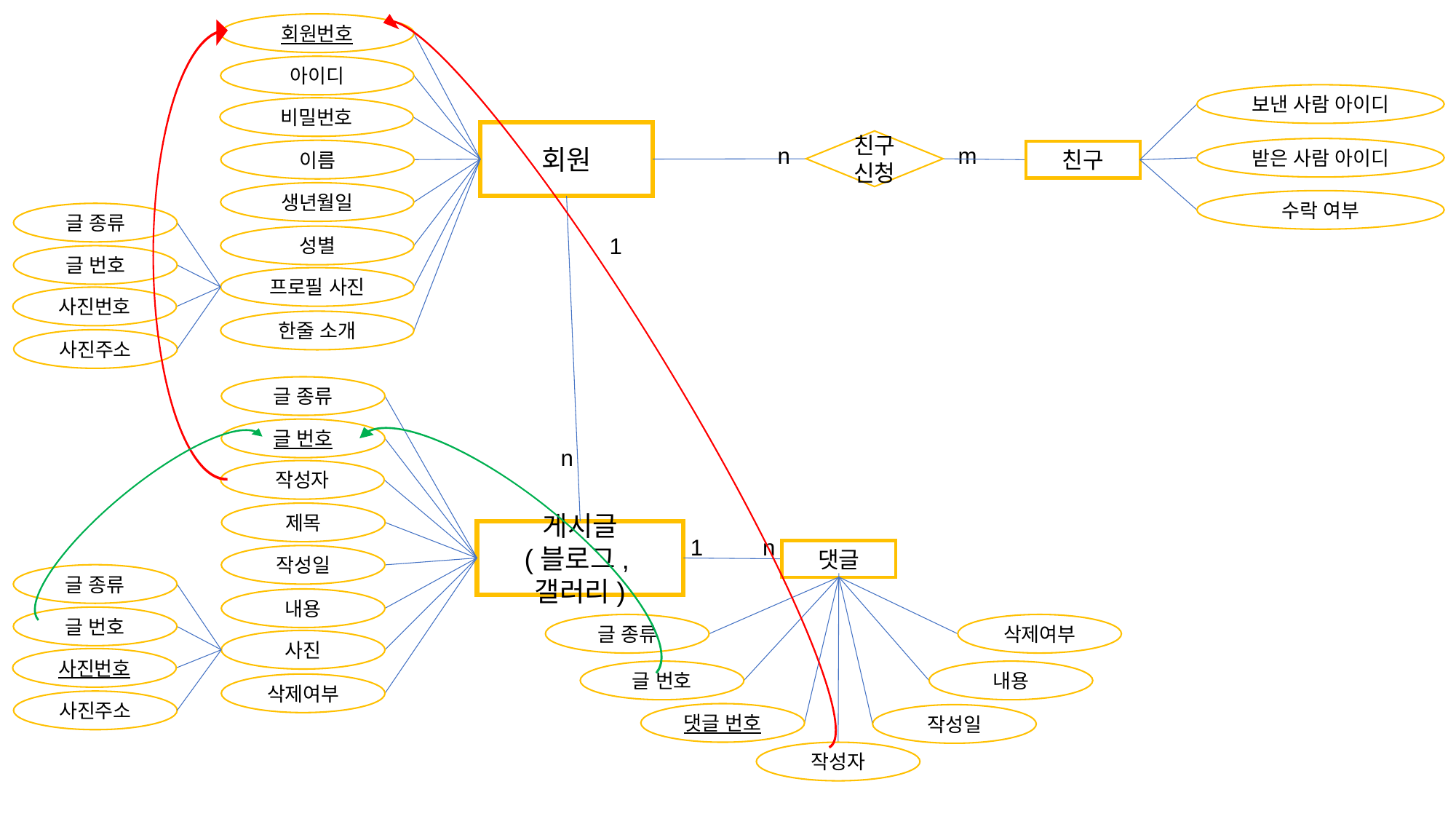

회원번호
아이디
보낸 사람 아이디
비밀번호
회원
친구신청
n
m
받은 사람 아이디
이름
친구
생년월일
수락 여부
글 종류

성별
1
글 번호
프로필 사진
사진번호
한줄 소개
사진주소

글 종류
글 번호
n
작성자

제목
게시글
(블로그,갤러리)
n
1
댓글
작성일
글 종류
내용
글 번호
글 종류
삭제여부
사진
사진번호
글 번호
내용
삭제여부
사진주소
댓글 번호
작성일
작성자